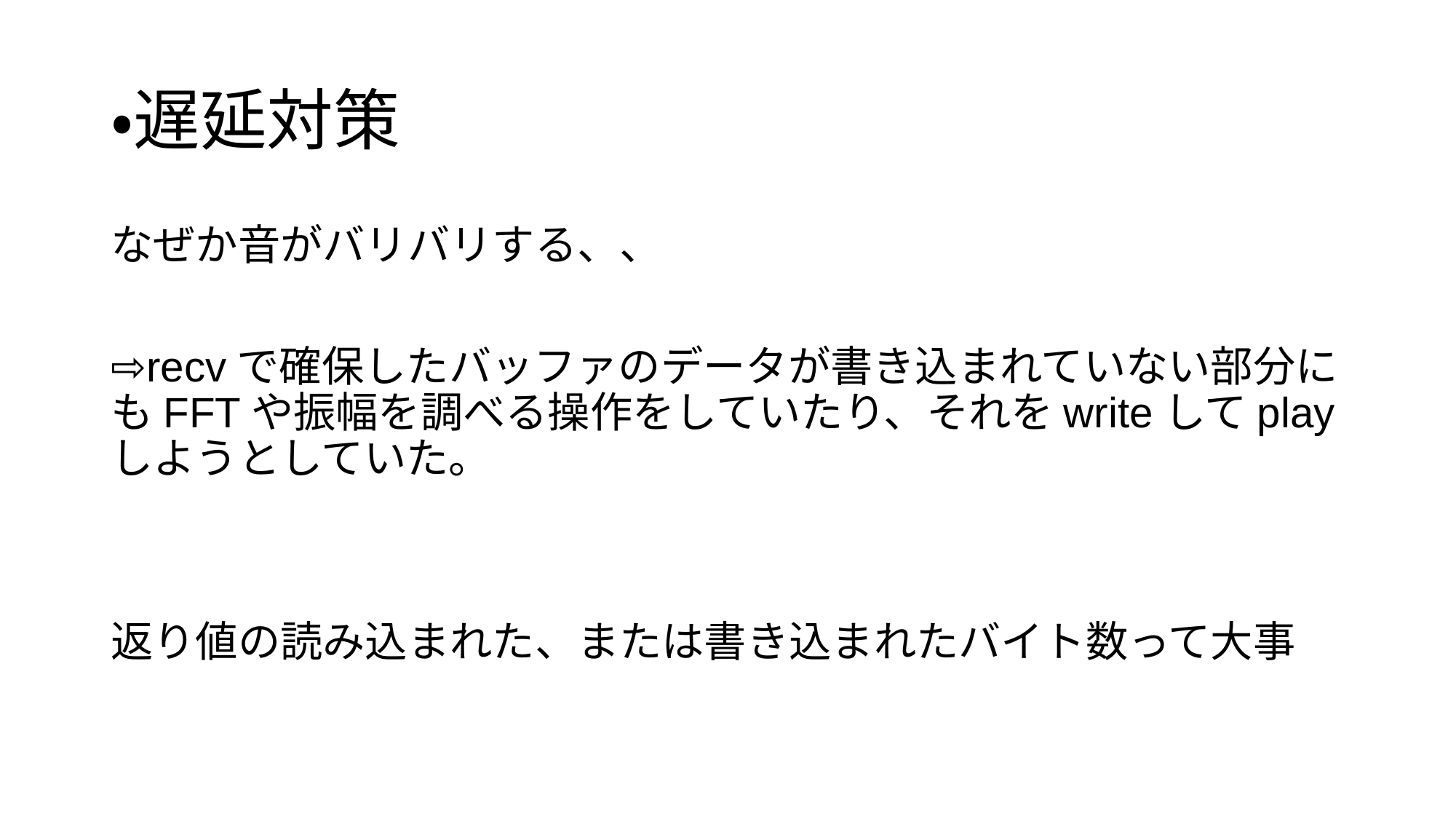

# ・遅延対策
なぜか音がバリバリする、、

⇨recvで確保したバッファのデータが書き込まれていない部分にもFFTや振幅を調べる操作をしていたり、それをwriteしてplayしようとしていた。

返り値の読み込まれた、または書き込まれたバイト数って大事